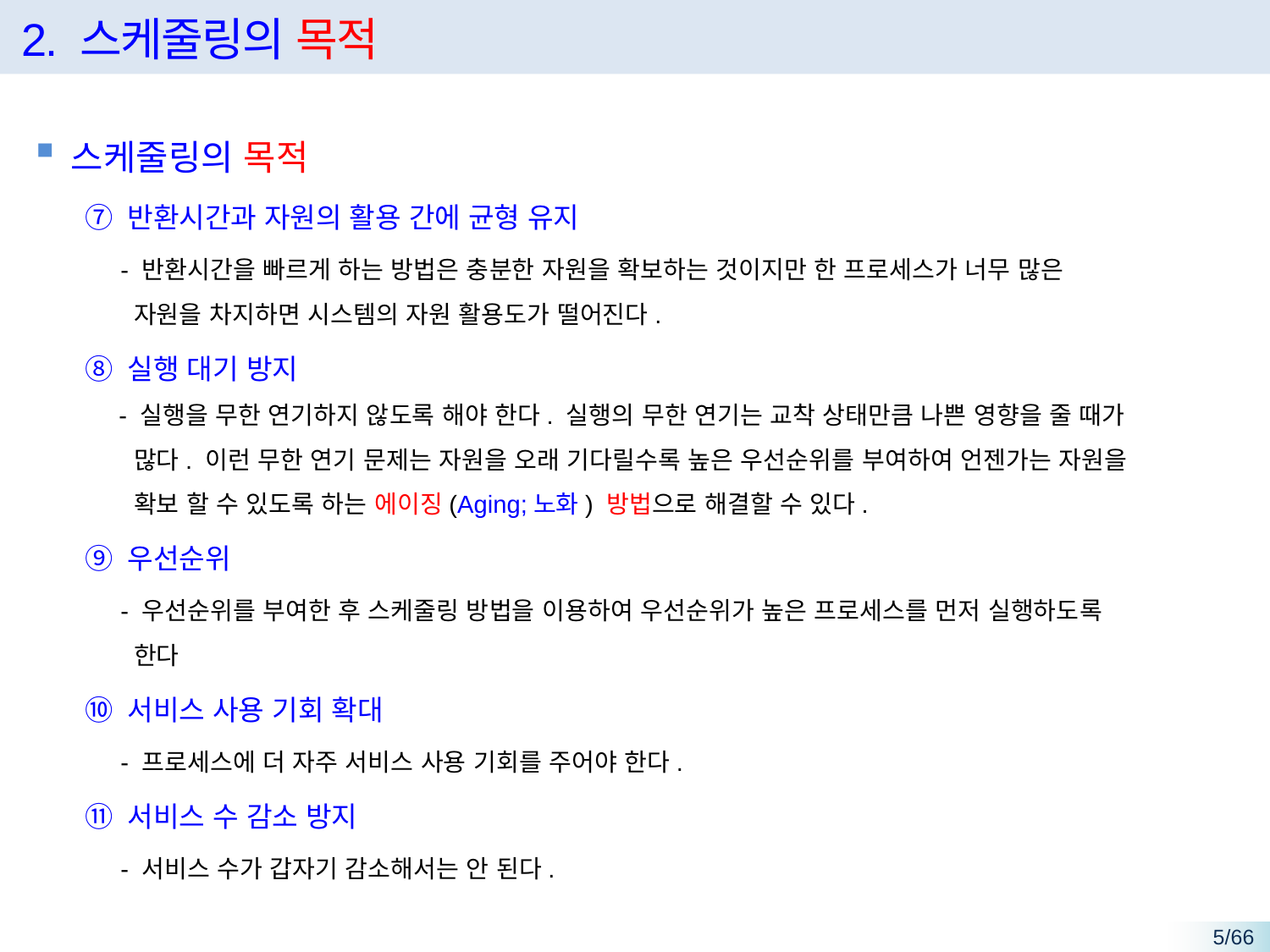

# 2. 스케줄링의 목적
스케줄링의 목적
⑦ 반환시간과 자원의 활용 간에 균형 유지
    - 반환시간을 빠르게 하는 방법은 충분한 자원을 확보하는 것이지만 한 프로세스가 너무 많은
       자원을 차지하면 시스템의 자원 활용도가 떨어진다.
⑧ 실행 대기 방지
    - 실행을 무한 연기하지 않도록 해야 한다. 실행의 무한 연기는 교착 상태만큼 나쁜 영향을 줄 때가
       많다. 이런 무한 연기 문제는 자원을 오래 기다릴수록 높은 우선순위를 부여하여 언젠가는 자원을
       확보 할 수 있도록 하는 에이징(Aging;노화) 방법으로 해결할 수 있다.
⑨ 우선순위
    - 우선순위를 부여한 후 스케줄링 방법을 이용하여 우선순위가 높은 프로세스를 먼저 실행하도록
       한다
⑩ 서비스 사용 기회 확대
    - 프로세스에 더 자주 서비스 사용 기회를 주어야 한다.
⑪ 서비스 수 감소 방지
    - 서비스 수가 갑자기 감소해서는 안 된다.